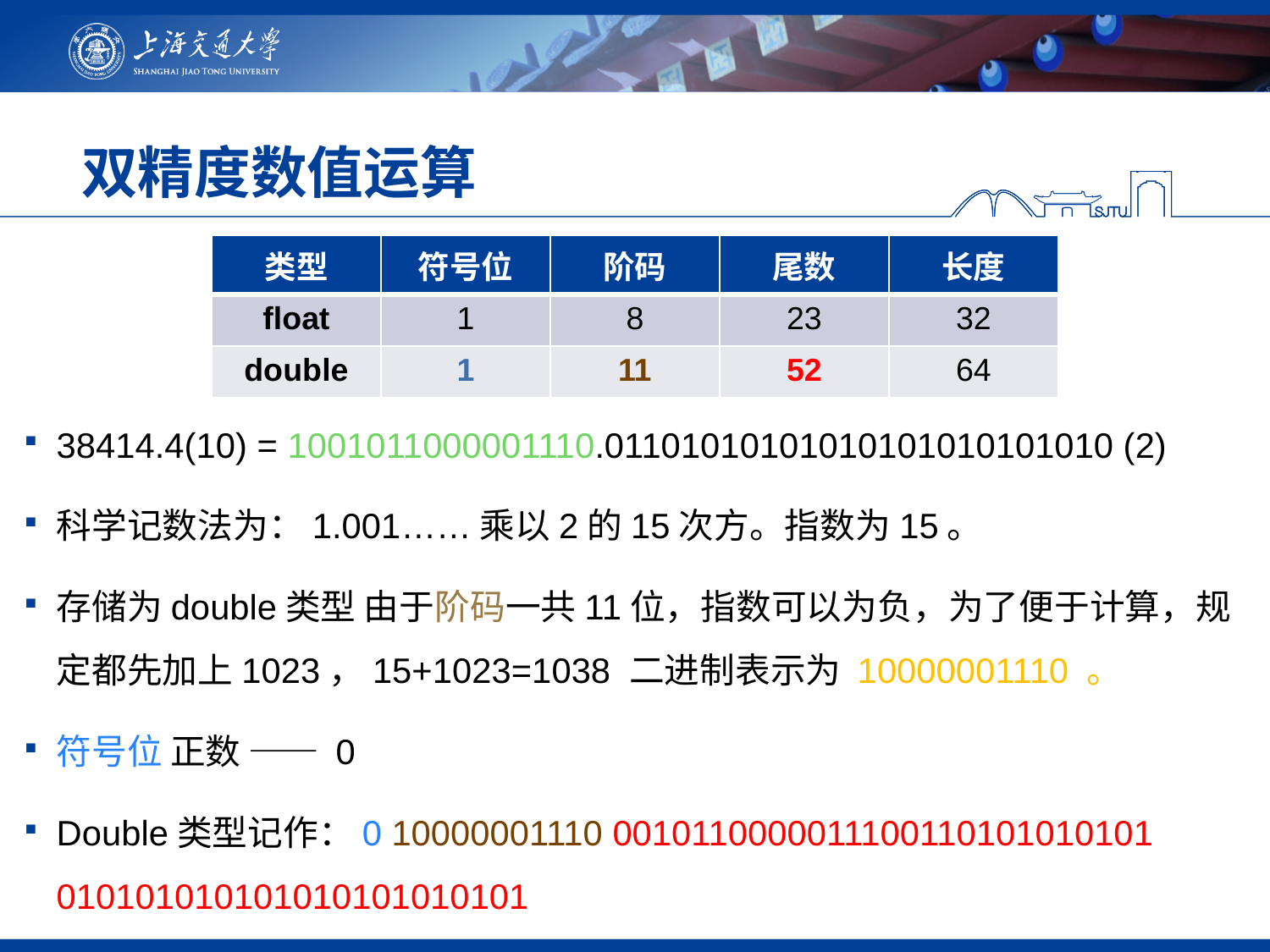

# 双精度数值运算
| 类型 | 符号位 | 阶码 | 尾数 | 长度 |
| --- | --- | --- | --- | --- |
| float | 1 | 8 | 23 | 32 |
| double | 1 | 11 | 52 | 64 |
38414.4(10) = 1001011000001110.01101010101010101010101010 (2)
科学记数法为：1.001……乘以2的15次方。指数为15。
存储为double类型 由于阶码一共11位，指数可以为负，为了便于计算，规定都先加上1023，15+1023=1038 二进制表示为 10000001110 。
符号位 正数 —— 0
Double类型记作：0 10000001110 0010110000011100110101010101   010101010101010101010101